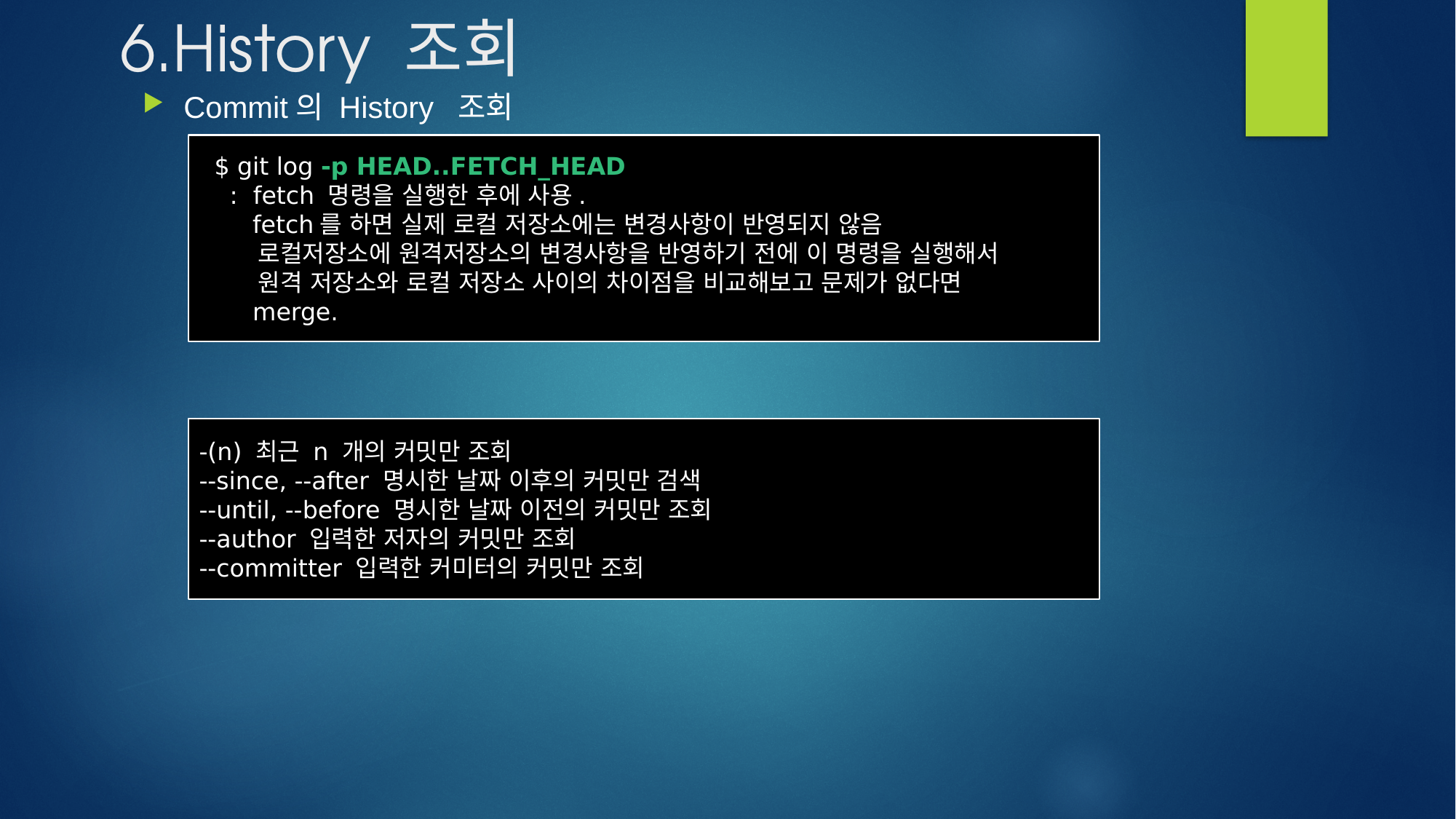

# 6.History 조회
Commit의 History  조회
  $ git log -p HEAD..FETCH_HEAD
    :  fetch 명령을 실행한 후에 사용.
       fetch를 하면 실제 로컬 저장소에는 변경사항이 반영되지 않음
       로컬저장소에 원격저장소의 변경사항을 반영하기 전에 이 명령을 실행해서
       원격 저장소와 로컬 저장소 사이의 차이점을 비교해보고 문제가 없다면
       merge.
-(n) 최근 n 개의 커밋만 조회
--since, --after 명시한 날짜 이후의 커밋만 검색
--until, --before 명시한 날짜 이전의 커밋만 조회
--author 입력한 저자의 커밋만 조회
--committer 입력한 커미터의 커밋만 조회